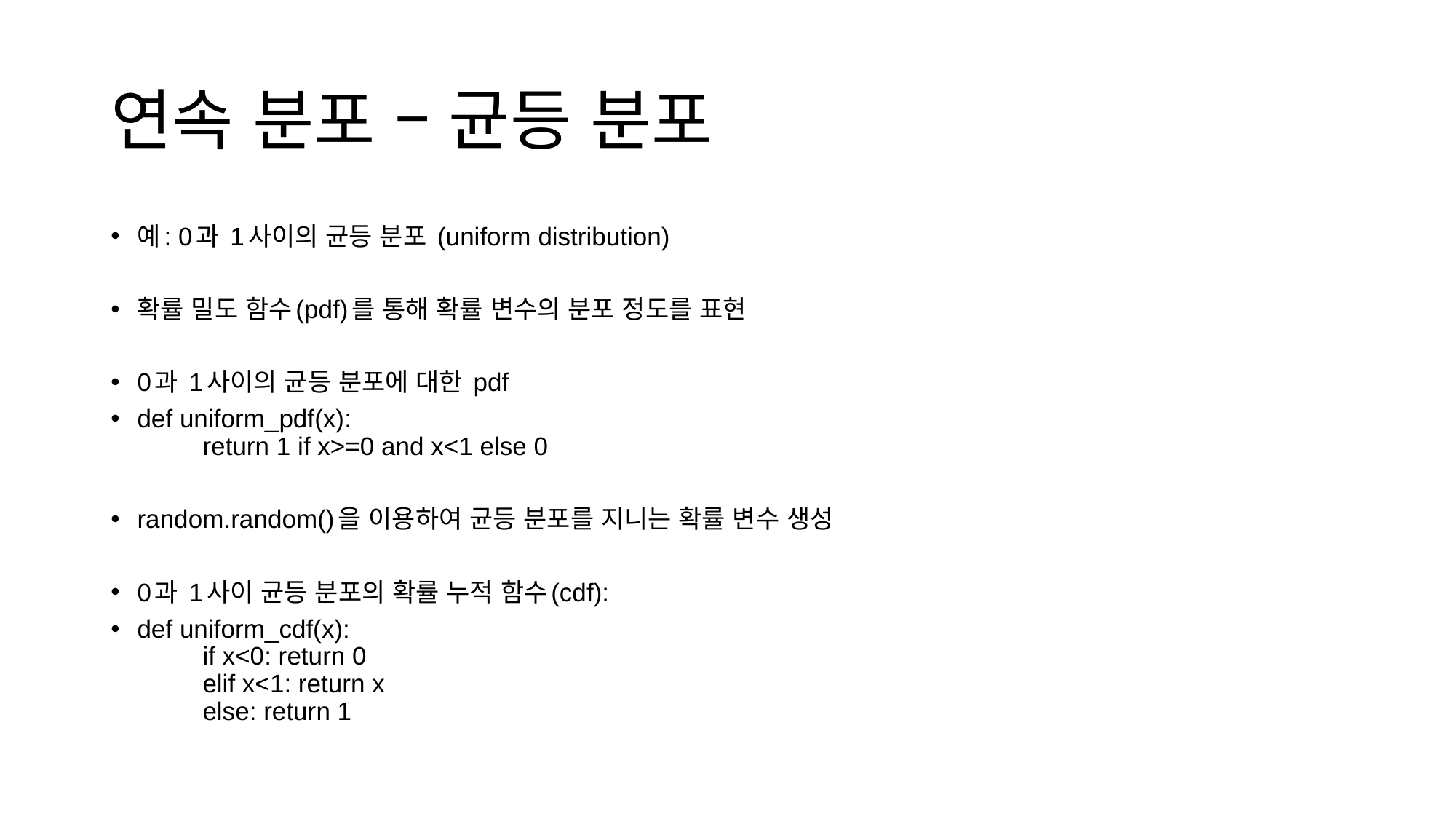

# 연속 분포 – 균등 분포
예: 0과 1사이의 균등 분포 (uniform distribution)

확률 밀도 함수(pdf)를 통해 확률 변수의 분포 정도를 표현

0과 1사이의 균등 분포에 대한 pdf
def uniform_pdf(x):
	return 1 if x>=0 and x<1 else 0

random.random()을 이용하여 균등 분포를 지니는 확률 변수 생성

0과 1사이 균등 분포의 확률 누적 함수(cdf):
def uniform_cdf(x):
	if x<0: return 0
	elif x<1: return x
	else: return 1